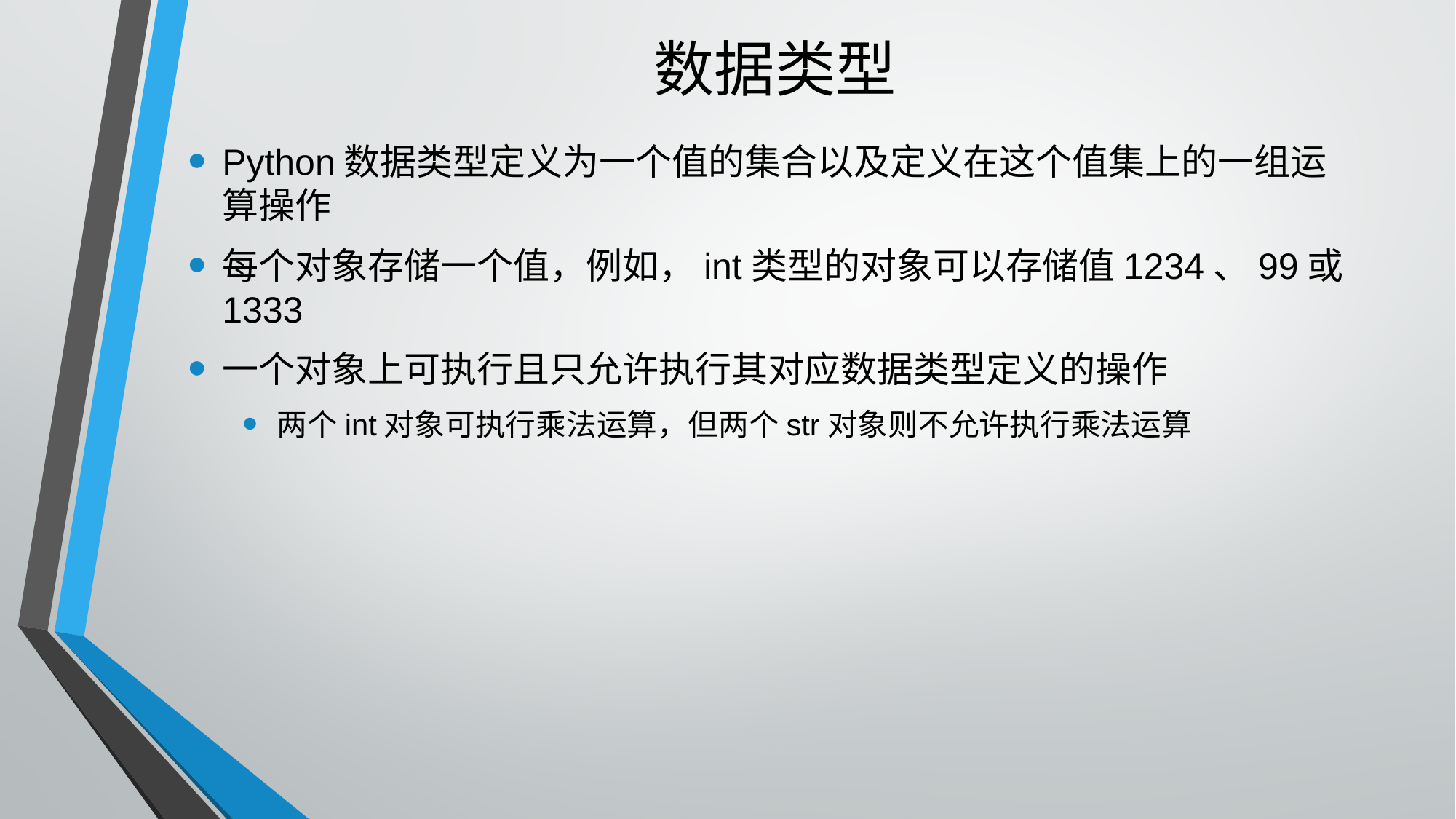

# 数据类型
Python数据类型定义为一个值的集合以及定义在这个值集上的一组运算操作
每个对象存储一个值，例如，int类型的对象可以存储值1234、99或1333
一个对象上可执行且只允许执行其对应数据类型定义的操作
两个int对象可执行乘法运算，但两个str对象则不允许执行乘法运算